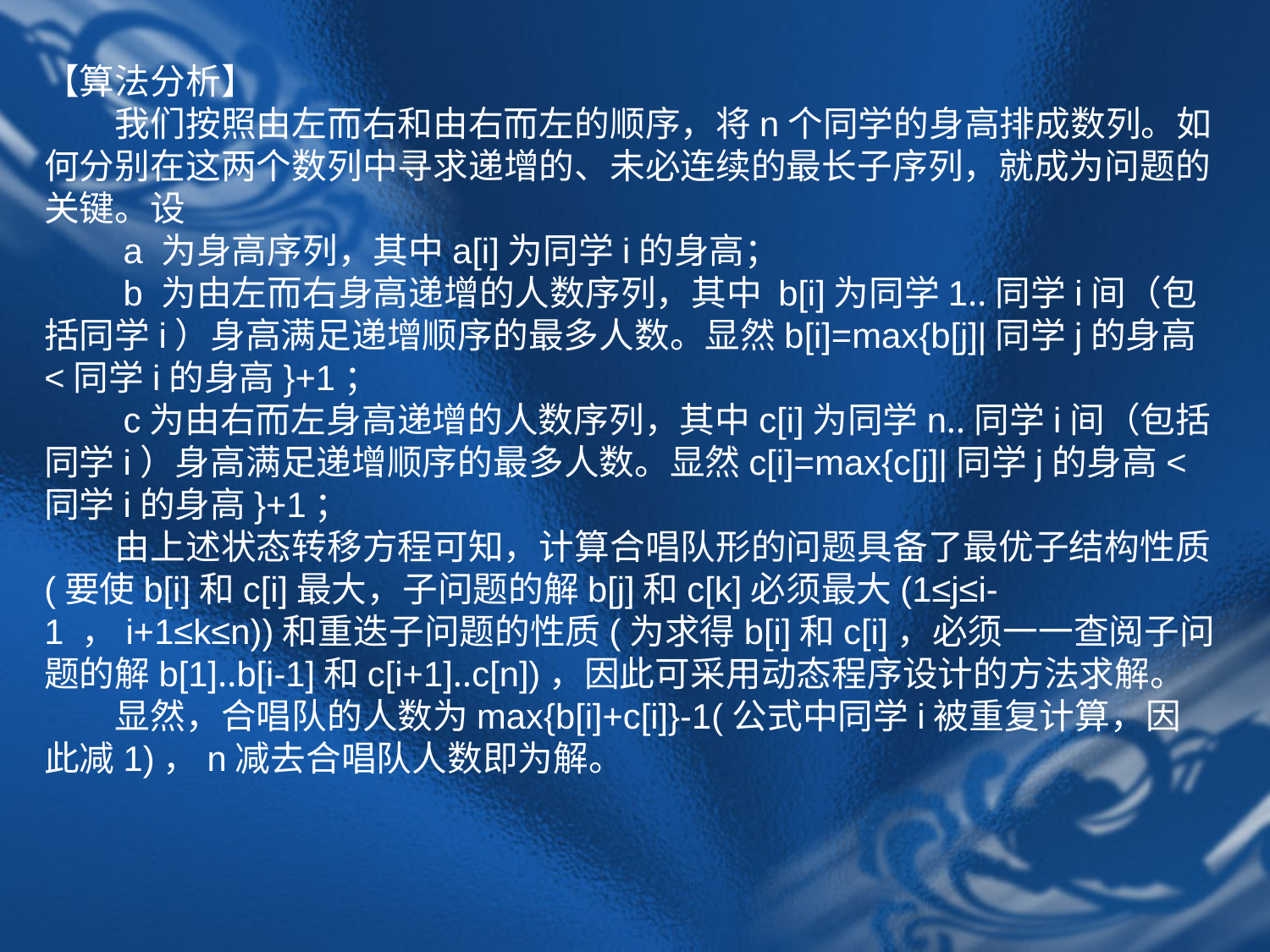

【算法分析】
　　我们按照由左而右和由右而左的顺序，将n个同学的身高排成数列。如何分别在这两个数列中寻求递增的、未必连续的最长子序列，就成为问题的关键。设
　　a 为身高序列，其中a[i]为同学i的身高；
　　b 为由左而右身高递增的人数序列，其中 b[i]为同学1‥同学i间（包括同学i）身高满足递增顺序的最多人数。显然b[i]=max{b[j]|同学j的身高<同学i的身高}+1；
　　c为由右而左身高递增的人数序列，其中c[i]为同学n‥同学i间（包括同学i）身高满足递增顺序的最多人数。显然c[i]=max{c[j]|同学j的身高<同学i的身高}+1；
　　由上述状态转移方程可知，计算合唱队形的问题具备了最优子结构性质(要使b[i]和c[i]最大，子问题的解b[j]和c[k]必须最大(1≤j≤i-1 ，i+1≤k≤n))和重迭子问题的性质(为求得b[i]和c[i]，必须一一查阅子问题的解b[1]‥b[i-1]和c[i+1]‥c[n])，因此可采用动态程序设计的方法求解。
　　显然，合唱队的人数为max{b[i]+c[i]}-1(公式中同学i被重复计算，因此减1)，n减去合唱队人数即为解。